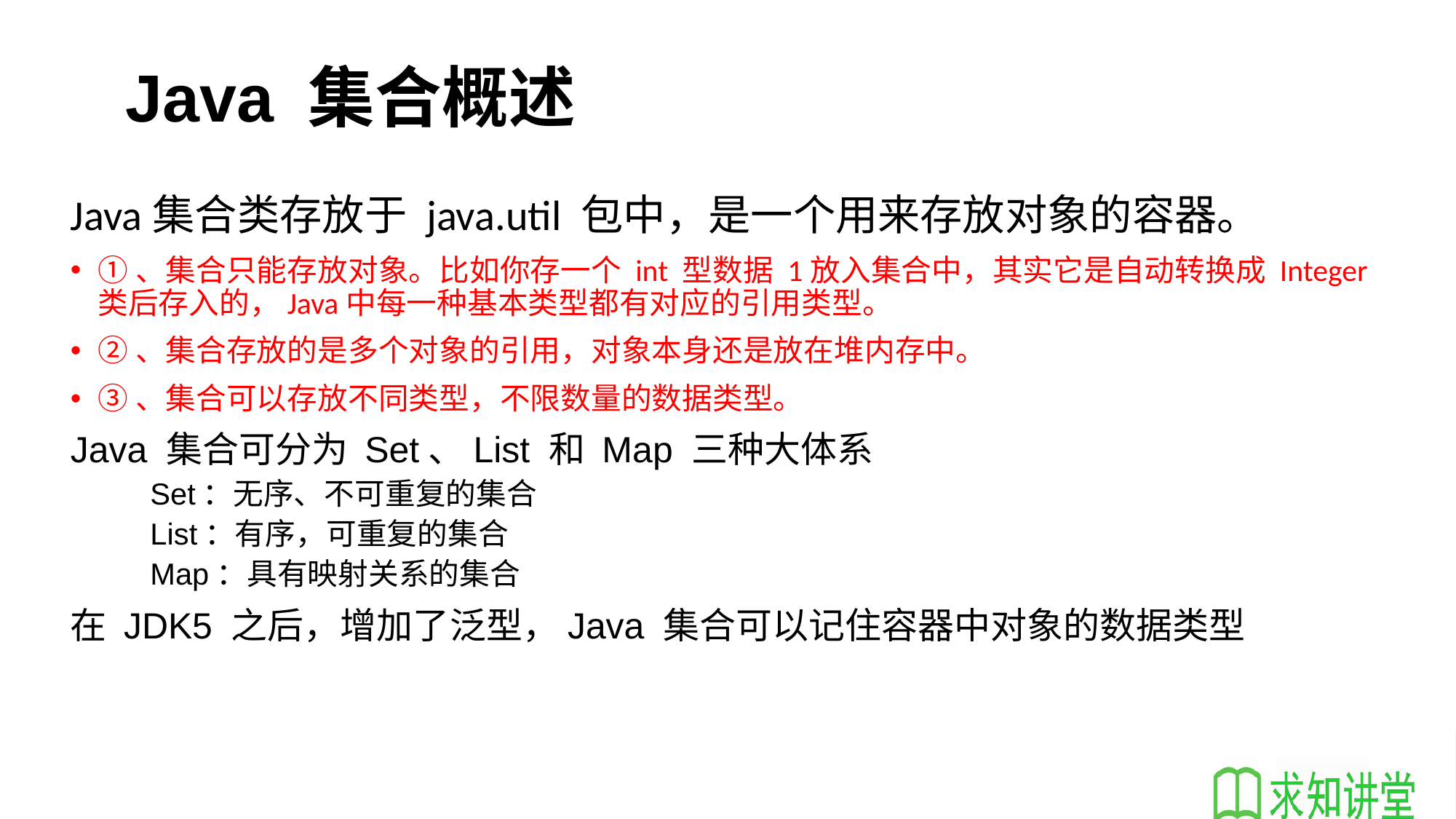

# Java 集合概述
Java集合类存放于 java.util 包中，是一个用来存放对象的容器。
①、集合只能存放对象。比如你存一个 int 型数据 1放入集合中，其实它是自动转换成 Integer 类后存入的，Java中每一种基本类型都有对应的引用类型。
②、集合存放的是多个对象的引用，对象本身还是放在堆内存中。
③、集合可以存放不同类型，不限数量的数据类型。
Java 集合可分为 Set、List 和 Map 三种大体系
   Set：无序、不可重复的集合
   List：有序，可重复的集合
   Map：具有映射关系的集合
在 JDK5 之后，增加了泛型，Java 集合可以记住容器中对象的数据类型